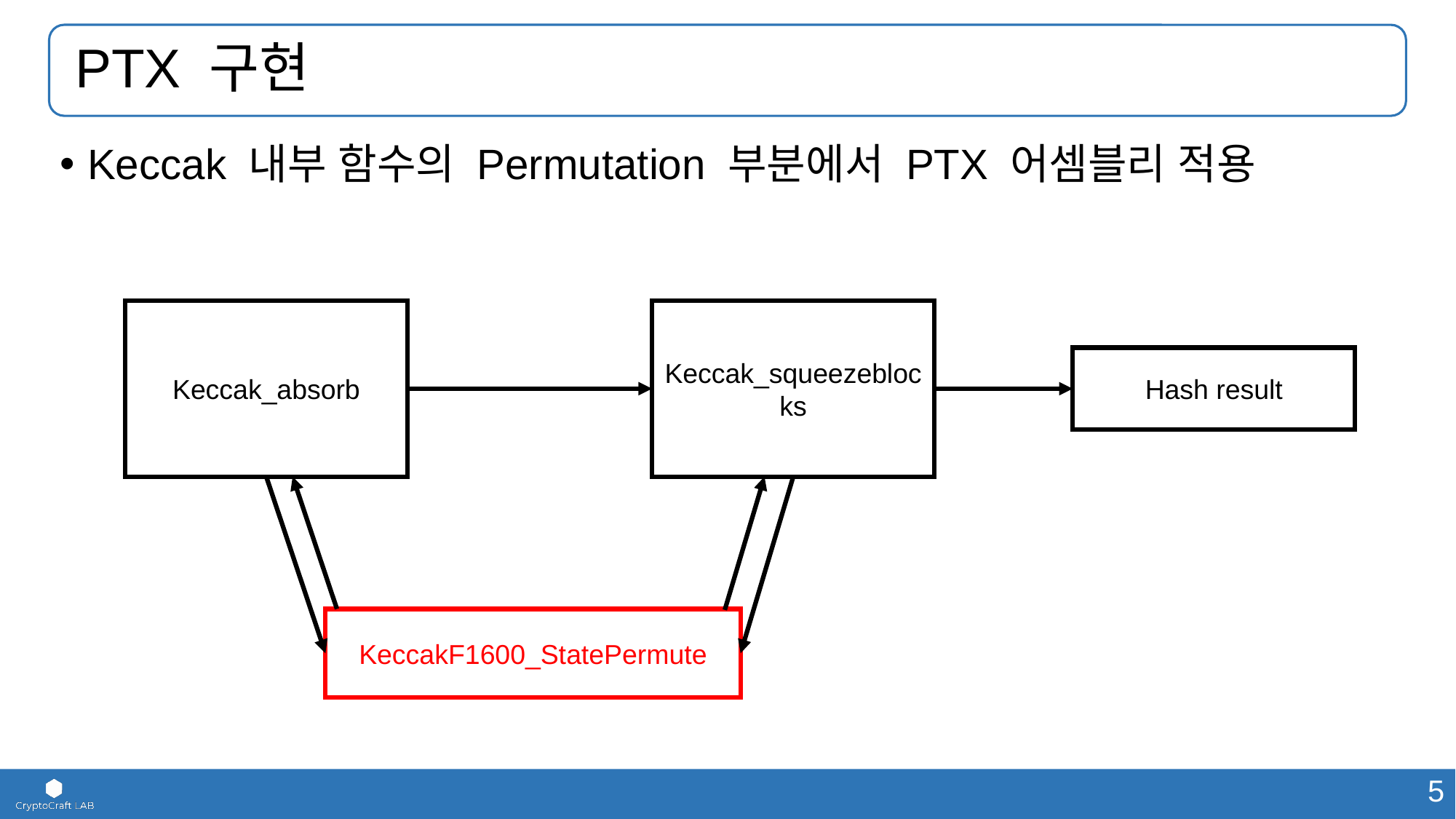

# PTX 구현
Keccak 내부 함수의 Permutation 부분에서 PTX 어셈블리 적용
Keccak_absorb
Keccak_squeezeblocks
Hash result
KeccakF1600_StatePermute